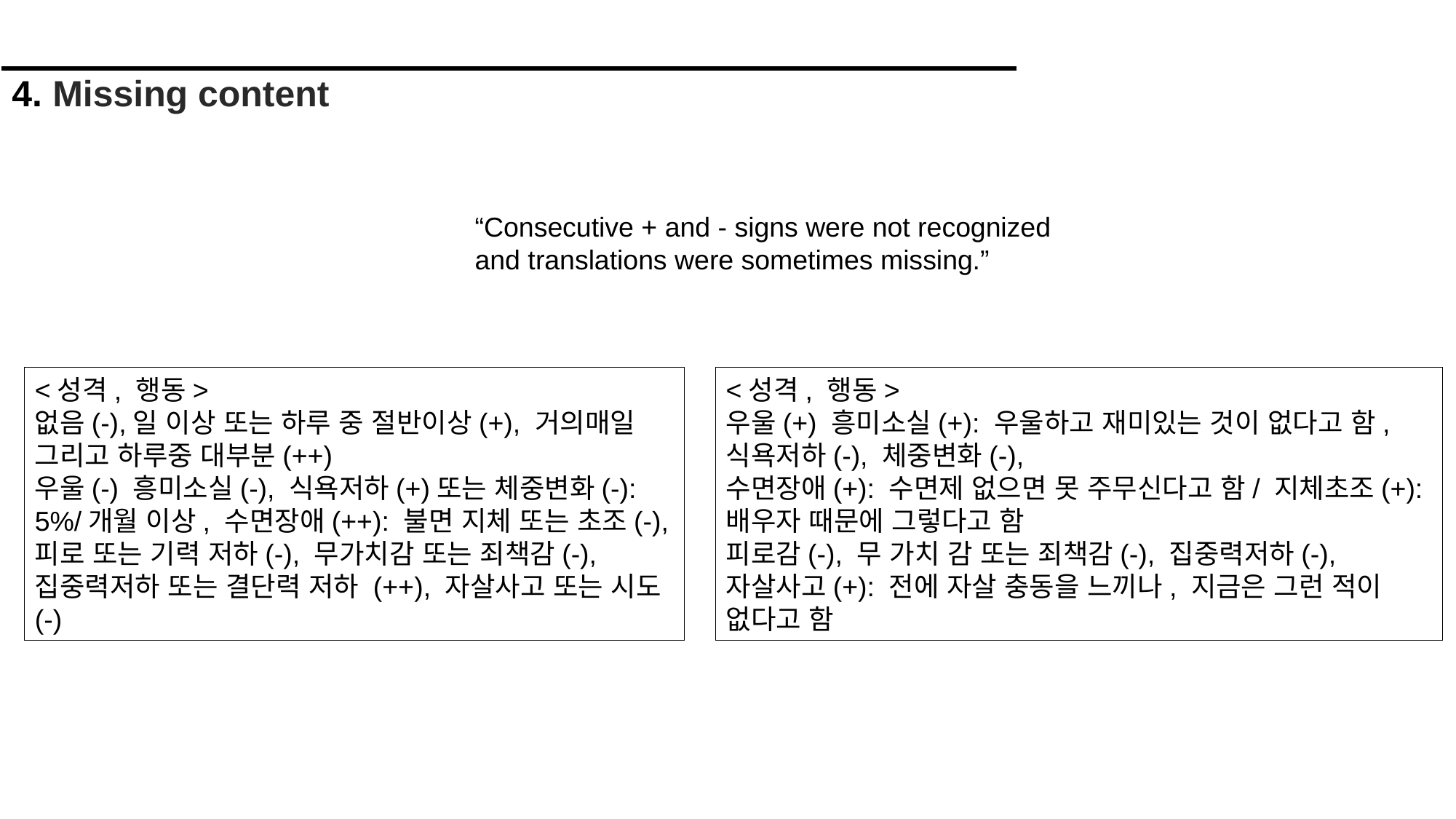

| 4. Missing content |
| --- |
“Consecutive + and - signs were not recognized and translations were sometimes missing.”
<성격, 행동>
없음(-),일 이상 또는 하루 중 절반이상(+), 거의매일 그리고 하루중 대부분(++)
우울(-) 흥미소실(-), 식욕저하(+)또는 체중변화(-): 5%/개월 이상, 수면장애(++): 불면 지체 또는 초조(-), 피로 또는 기력 저하(-), 무가치감 또는 죄책감(-), 집중력저하 또는 결단력 저하 (++), 자살사고 또는 시도(-)
<성격, 행동>
우울(+) 흥미소실(+): 우울하고 재미있는 것이 없다고 함, 식욕저하(-), 체중변화(-),
수면장애(+): 수면제 없으면 못 주무신다고 함/ 지체초조(+): 배우자 때문에 그렇다고 함
피로감(-), 무 가치 감 또는 죄책감(-), 집중력저하(-),
자살사고(+): 전에 자살 충동을 느끼나, 지금은 그런 적이 없다고 함